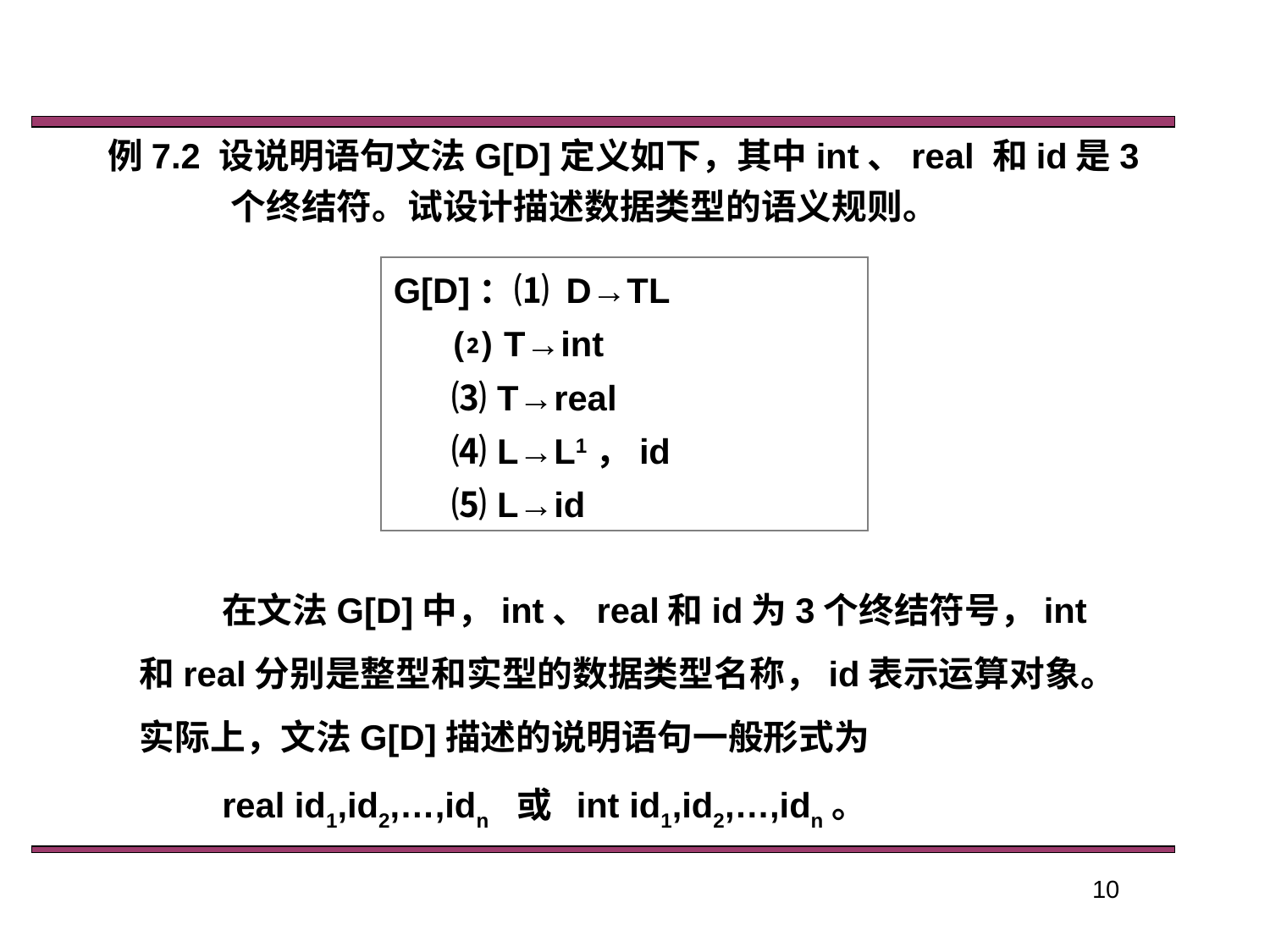

例7.2 设说明语句文法G[D]定义如下，其中int、real 和id是3个终结符。试设计描述数据类型的语义规则。
G[D]：⑴ D→TL
      ⑵ T→int
      ⑶ T→real
      ⑷ L→L1，id
      ⑸ L→id
在文法G[D]中，int、real和id为3个终结符号，int和real分别是整型和实型的数据类型名称，id表示运算对象。实际上，文法G[D]描述的说明语句一般形式为
real id1,id2,…,idn  或  int id1,id2,…,idn。
10